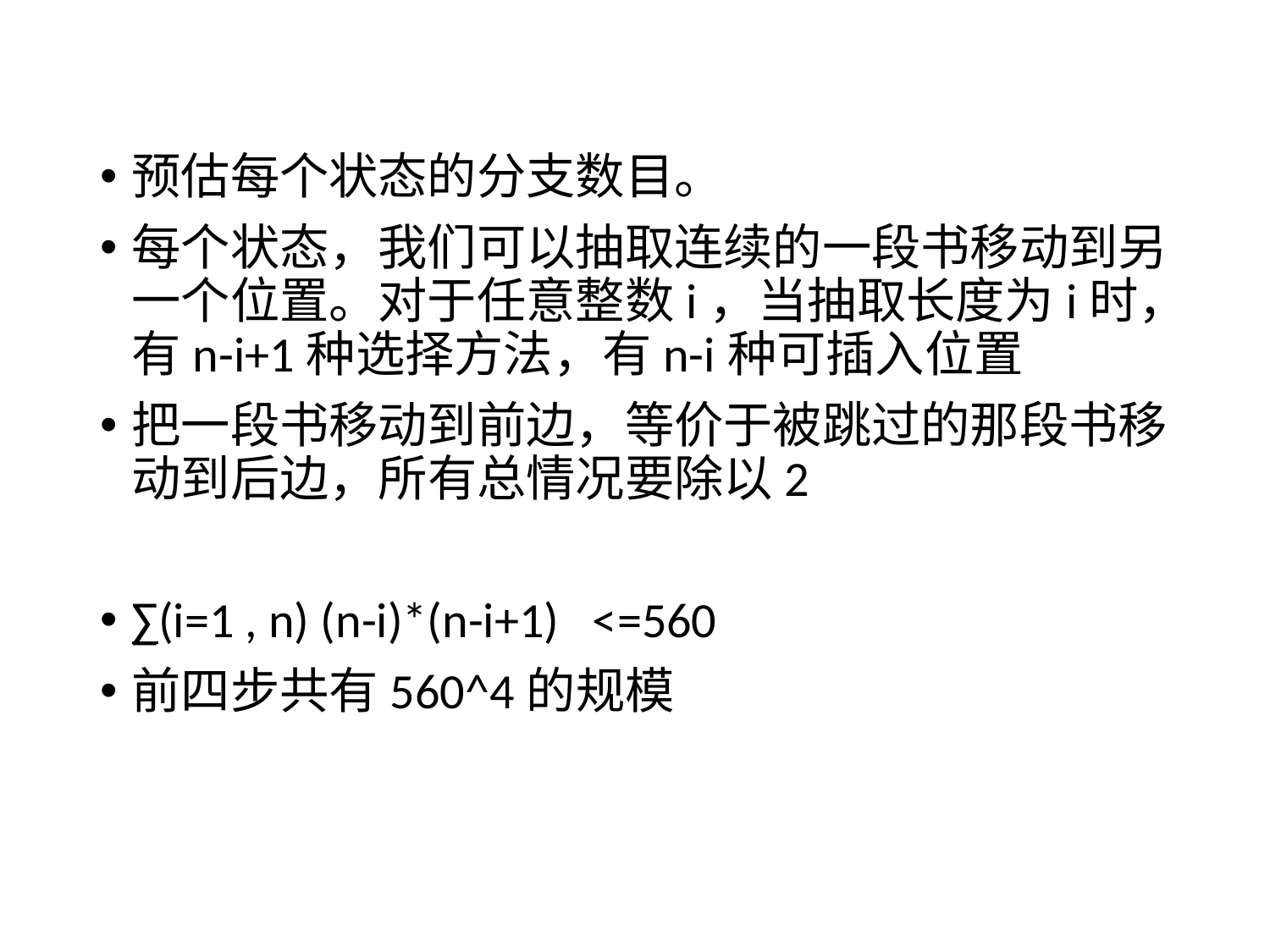

预估每个状态的分支数目。
每个状态，我们可以抽取连续的一段书移动到另一个位置。对于任意整数i，当抽取长度为i时，有n-i+1种选择方法，有n-i种可插入位置
把一段书移动到前边，等价于被跳过的那段书移动到后边，所有总情况要除以2

∑(i=1 , n) (n-i)*(n-i+1)   <=560
前四步共有560^4的规模